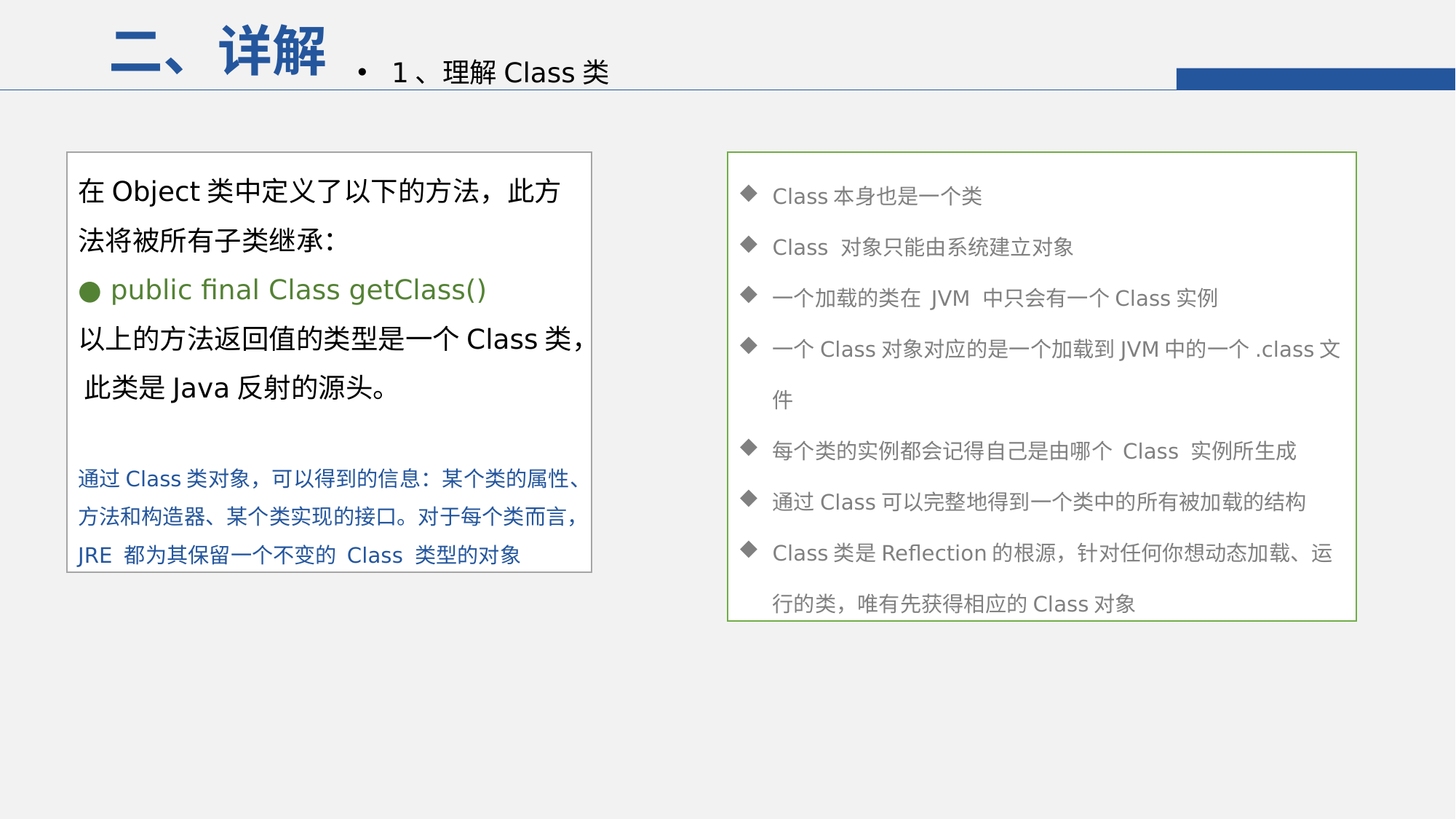

二、详解
1、理解Class类
在Object类中定义了以下的方法，此方法将被所有子类继承：
● public final Class getClass()
以上的方法返回值的类型是一个Class类， 此类是Java反射的源头。

通过Class类对象，可以得到的信息：某个类的属性、方法和构造器、某个类实现的接口。对于每个类而言，JRE 都为其保留一个不变的 Class 类型的对象
Class本身也是一个类
Class 对象只能由系统建立对象
一个加载的类在 JVM 中只会有一个Class实例
一个Class对象对应的是一个加载到JVM中的一个.class文件
每个类的实例都会记得自己是由哪个 Class 实例所生成
通过Class可以完整地得到一个类中的所有被加载的结构
Class类是Reflection的根源，针对任何你想动态加载、运行的类，唯有先获得相应的Class对象